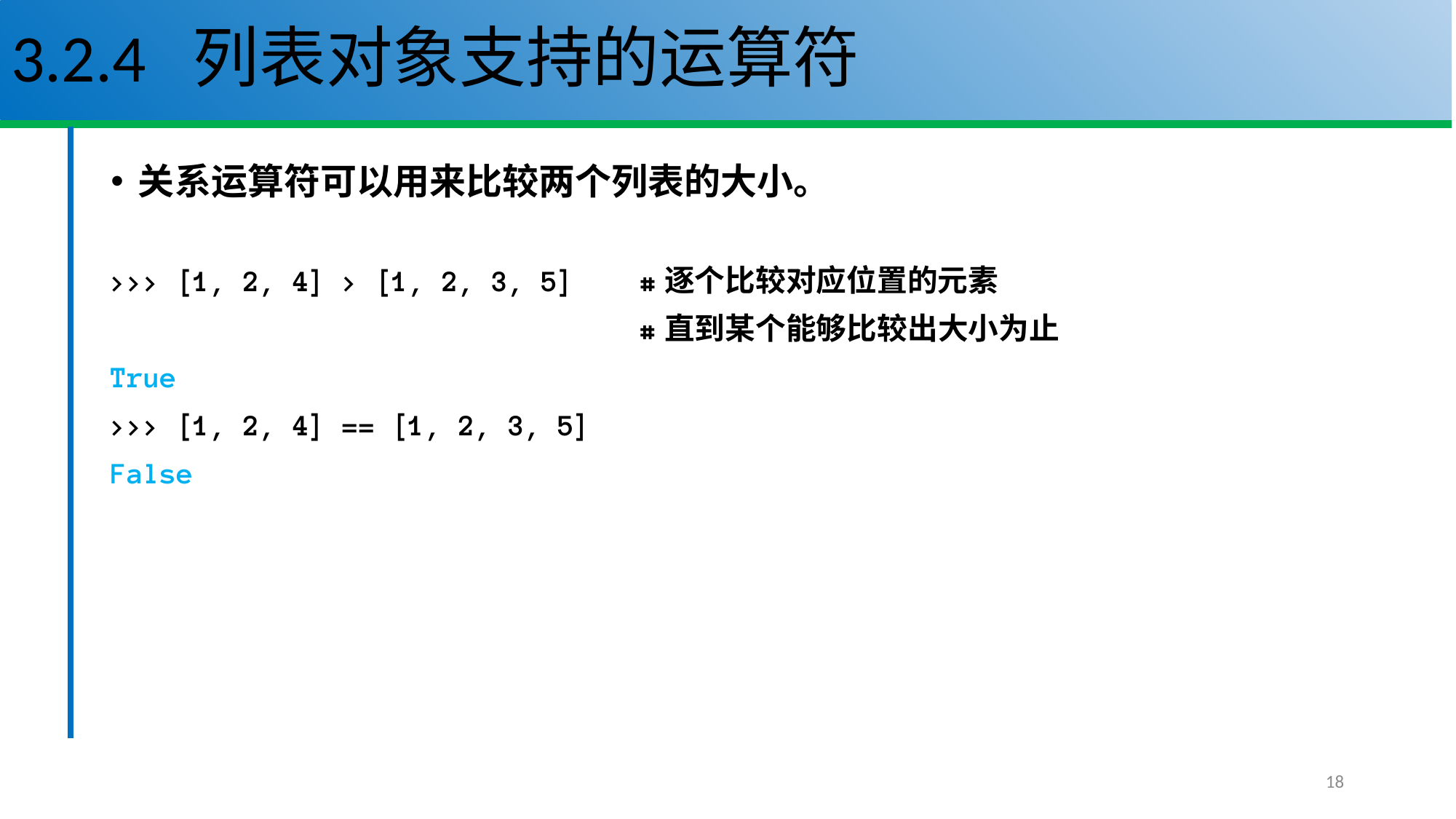

# 3.2.4  列表对象支持的运算符
关系运算符可以用来比较两个列表的大小。

>>> [1, 2, 4] > [1, 2, 3, 5]    #逐个比较对应位置的元素
                                #直到某个能够比较出大小为止
True
>>> [1, 2, 4] == [1, 2, 3, 5]
False
18